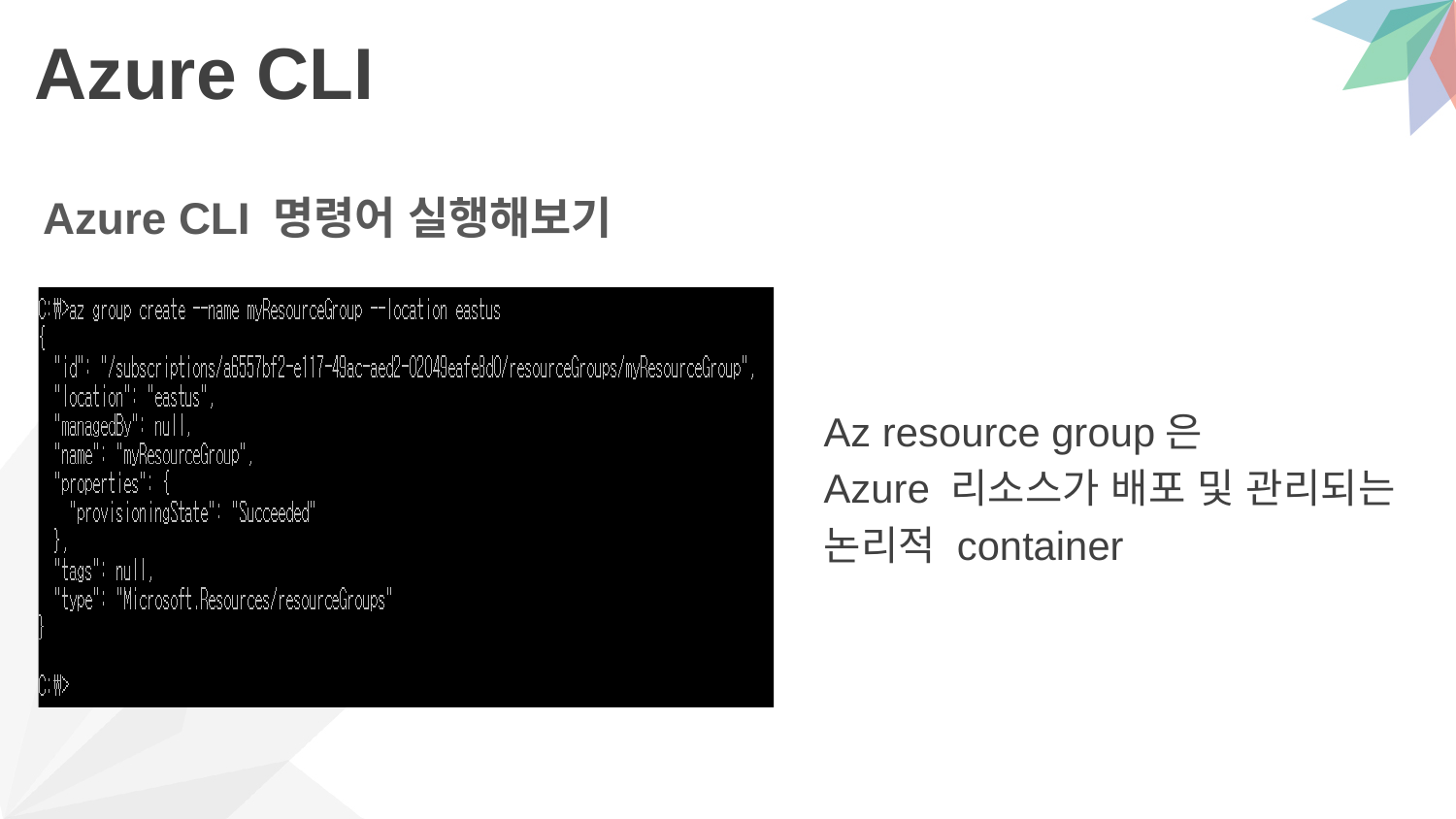

# Azure CLI
Azure CLI 명령어 실행해보기
Az resource group은
Azure 리소스가 배포 및 관리되는
논리적 container